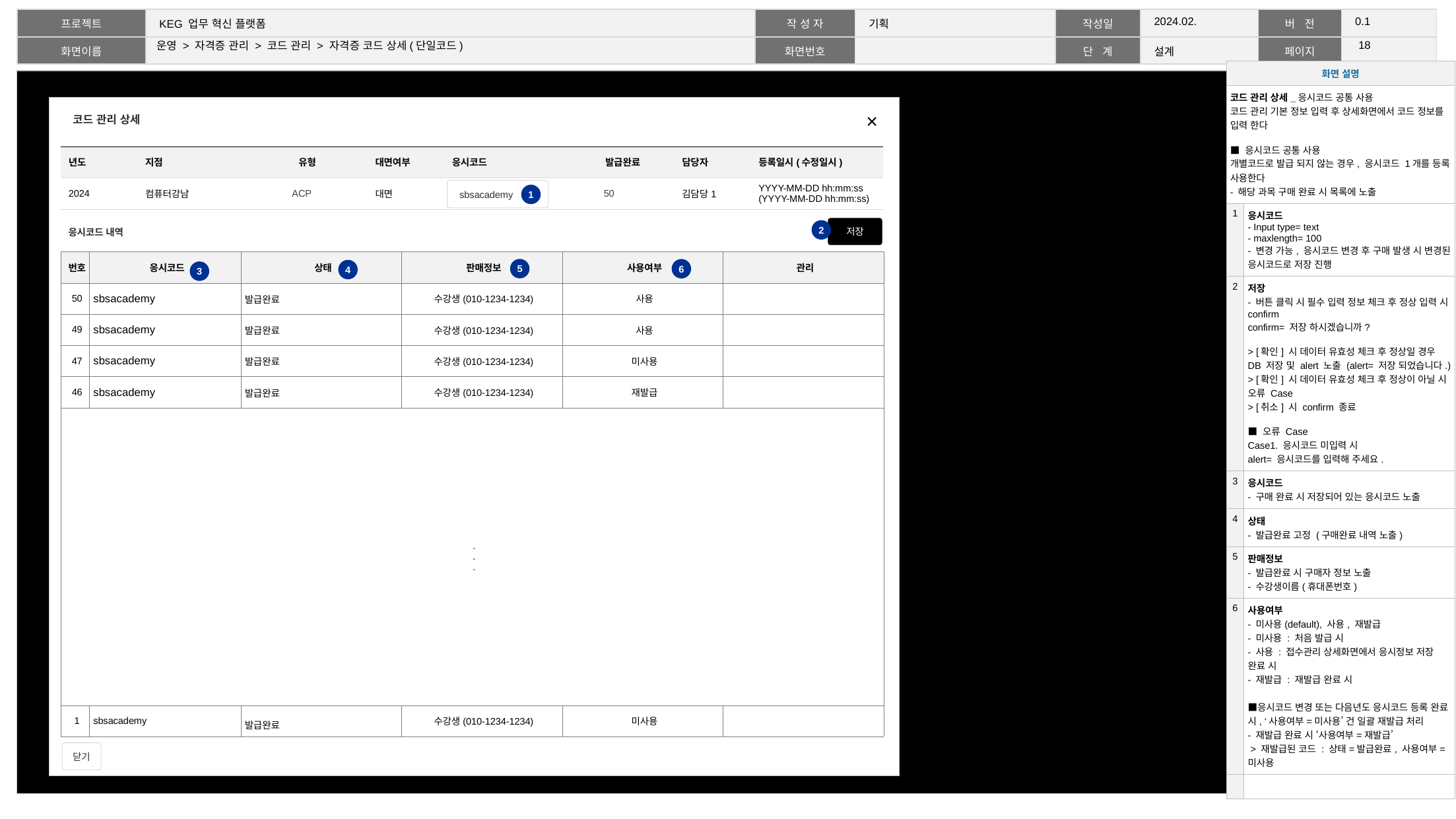

18

# 운영 > 자격증 관리 > 코드 관리 > 자격증 코드 상세(단일코드)
| 화면 설명 |  |
| --- | --- |
| 코드 관리 상세\_응시코드 공통 사용 코드 관리 기본 정보 입력 후 상세화면에서 코드 정보를 입력 한다 ■ 응시코드 공통 사용 개별코드로 발급 되지 않는 경우, 응시코드 1개를 등록 사용한다 - 해당 과목 구매 완료 시 목록에 노출 |  |
| 1 | 응시코드 - Input type= text - maxlength= 100 - 변경 가능, 응시코드 변경 후 구매 발생 시 변경된 응시코드로 저장 진행 |
| 2 | 저장 - 버튼 클릭 시 필수 입력 정보 체크 후 정상 입력 시 confirm confirm= 저장 하시겠습니까? > [확인] 시 데이터 유효성 체크 후 정상일 경우 DB 저장 및 alert 노출 (alert= 저장 되었습니다.) > [확인] 시 데이터 유효성 체크 후 정상이 아닐 시 오류 Case > [취소] 시 confirm 종료 ■ 오류 Case Case1. 응시코드 미입력 시 alert= 응시코드를 입력해 주세요. |
| 3 | 응시코드 - 구매 완료 시 저장되어 있는 응시코드 노출 |
| 4 | 상태 - 발급완료 고정 (구매완료 내역 노출) |
| 5 | 판매정보 - 발급완료 시 구매자 정보 노출 - 수강생이름(휴대폰번호) |
| 6 | 사용여부 - 미사용(default), 사용, 재발급 - 미사용 : 처음 발급 시 - 사용 : 접수관리 상세화면에서 응시정보 저장 완료 시 - 재발급 : 재발급 완료 시 ■응시코드 변경 또는 다음년도 응시코드 등록 완료 시, ‘사용여부=미사용’ 건 일괄 재발급 처리 - 재발급 완료 시 ‘사용여부=재발급’ > 재발급된 코드 : 상태=발급완료, 사용여부=미사용 |
|  |  |
코드 관리 상세
| 년도 | 지점 |  | 유형 | 대면여부 | 응시코드 |  | 발급완료 | 담당자 | 등록일시(수정일시) |
| --- | --- | --- | --- | --- | --- | --- | --- | --- | --- |
| 2024 | 컴퓨터강남 |  | ACP | 대면 |  |  | 50 | 김담당1 | YYYY-MM-DD hh:mm:ss (YYYY-MM-DD hh:mm:ss) |
sbsacademy
1
응시코드 내역
저장
2
| 번호 | 응시코드 | 상태 | 판매정보 | 사용여부 | 관리 |
| --- | --- | --- | --- | --- | --- |
| 50 | sbsacademy | 발급완료 | 수강생(010-1234-1234) | 사용 |  |
| 49 | sbsacademy | 발급완료 | 수강생(010-1234-1234) | 사용 |  |
| 47 | sbsacademy | 발급완료 | 수강생(010-1234-1234) | 미사용 |  |
| 46 | sbsacademy | 발급완료 | 수강생(010-1234-1234) | 재발급 |  |
| . . . |  |  |  |  |  |
| 1 | sbsacademy | 발급완료 | 수강생(010-1234-1234) | 미사용 |  |
5
6
4
3
닫기